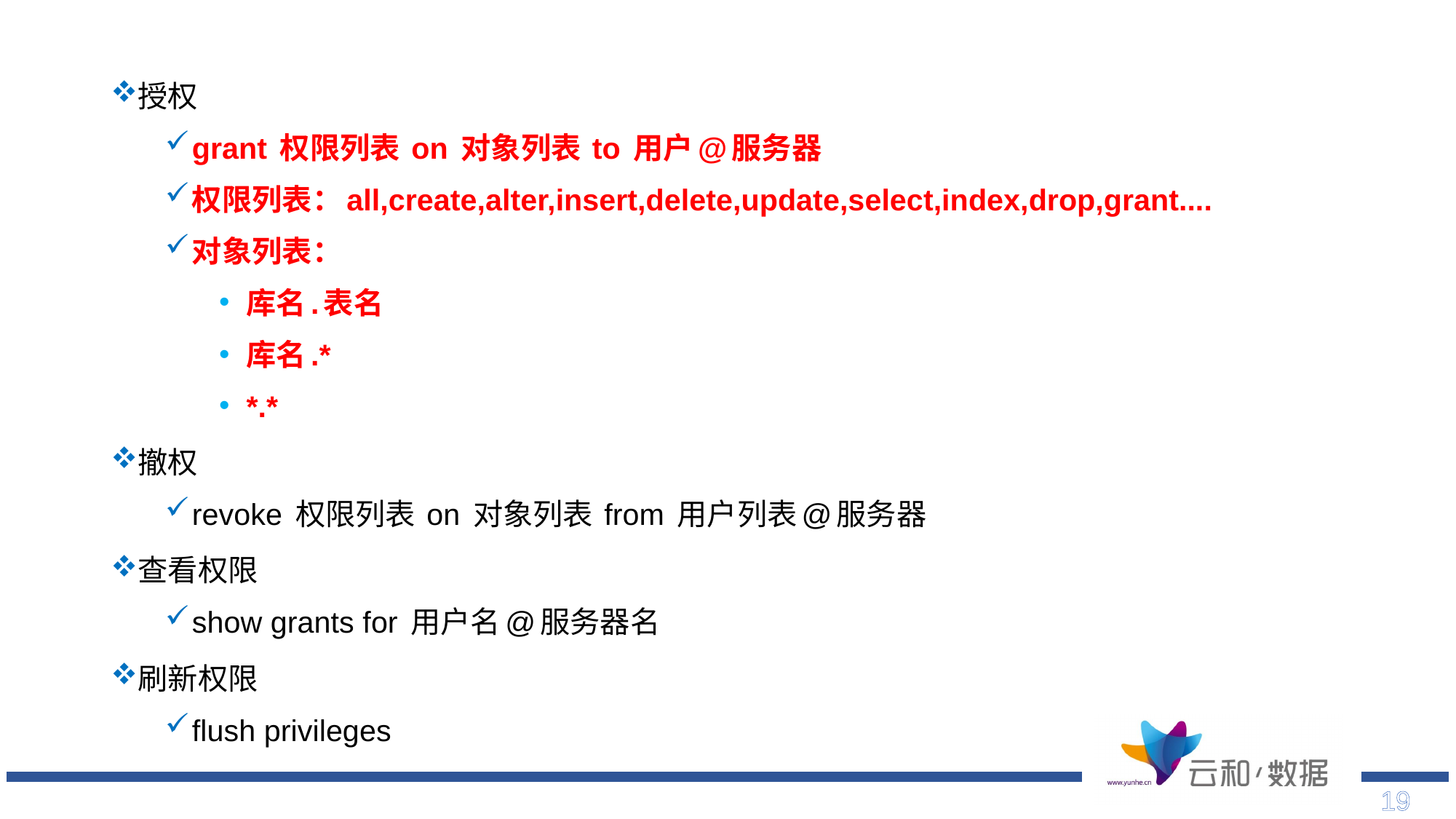

授权
grant 权限列表 on 对象列表 to 用户@服务器
权限列表：all,create,alter,insert,delete,update,select,index,drop,grant....
对象列表：
库名.表名
库名.*
*.*
撤权
revoke 权限列表 on 对象列表 from 用户列表@服务器
查看权限
show grants for 用户名@服务器名
刷新权限
flush privileges